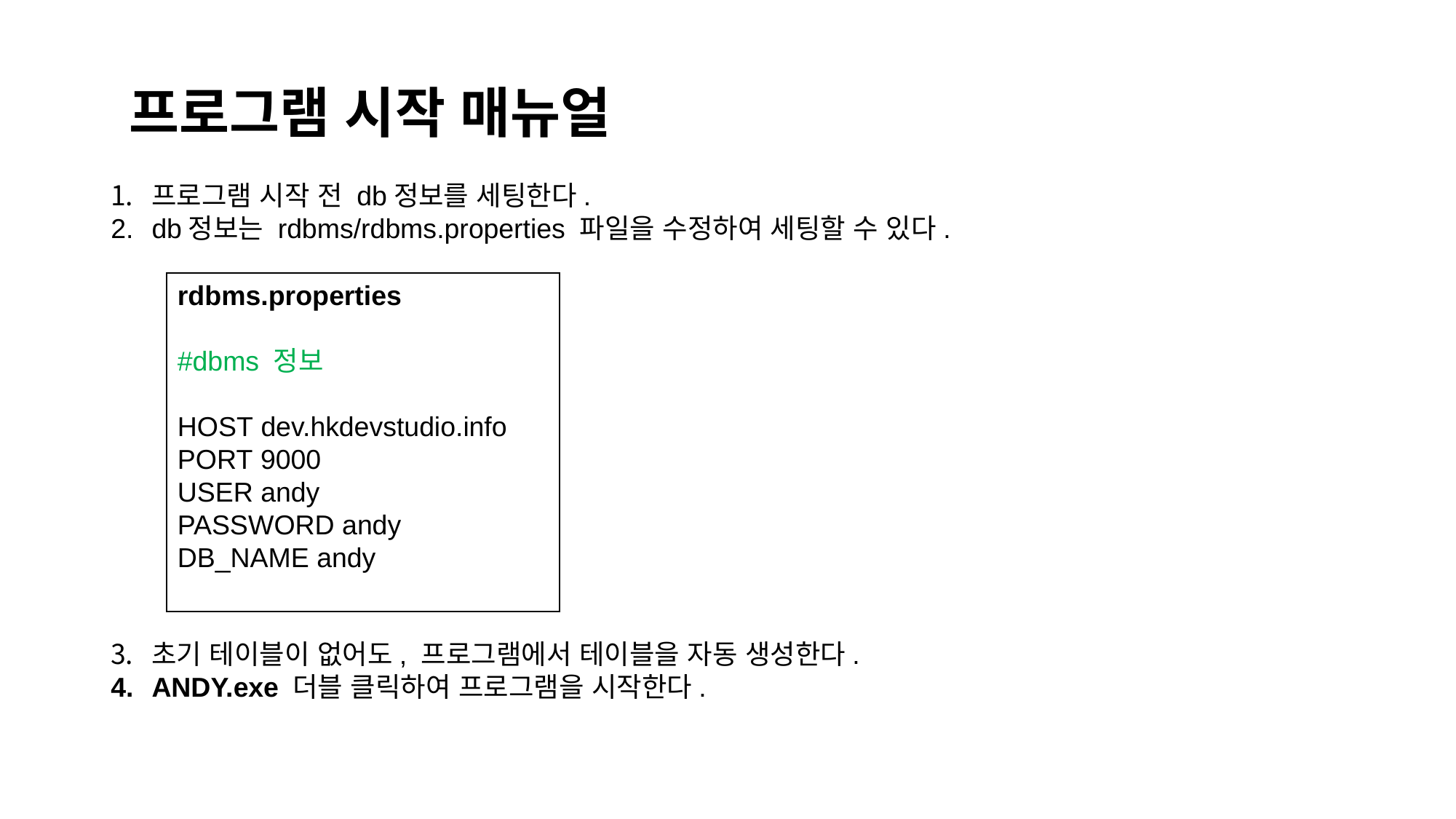

프로그램 시작 매뉴얼
프로그램 시작 전 db정보를 세팅한다.
db정보는 rdbms/rdbms.properties 파일을 수정하여 세팅할 수 있다.

초기 테이블이 없어도, 프로그램에서 테이블을 자동 생성한다.
ANDY.exe 더블 클릭하여 프로그램을 시작한다.
rdbms.properties

#dbms 정보
HOST dev.hkdevstudio.info
PORT 9000
USER andy
PASSWORD andy
DB_NAME andy